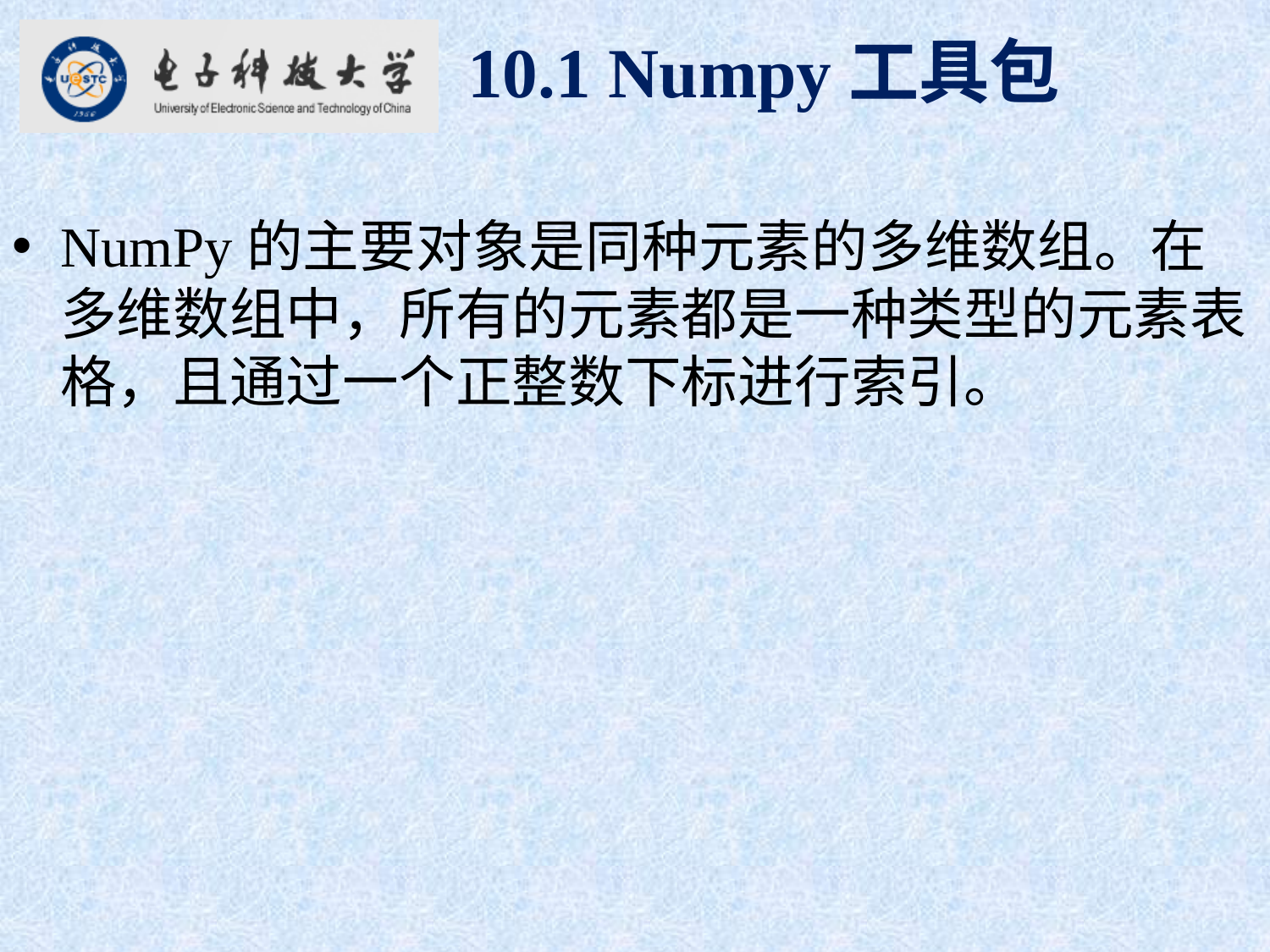

10.1 Numpy工具包
NumPy的主要对象是同种元素的多维数组。在多维数组中，所有的元素都是一种类型的元素表格，且通过一个正整数下标进行索引。